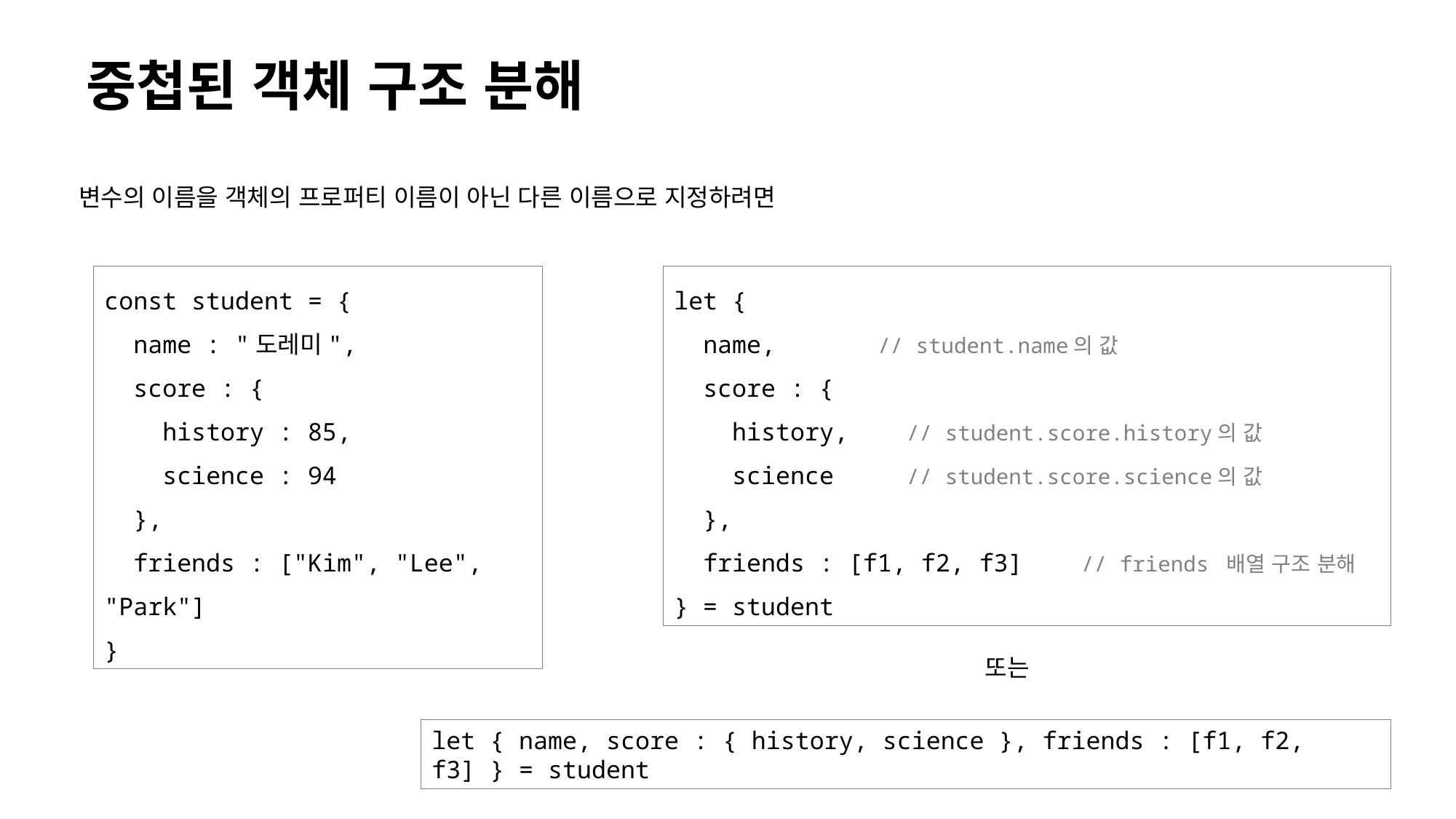

# 중첩된 객체 구조 분해
변수의 이름을 객체의 프로퍼티 이름이 아닌 다른 이름으로 지정하려면
let {
  name,       // student.name의 값
  score : {
    history,    // student.score.history의 값
    science     // student.score.science의 값
  },
  friends : [f1, f2, f3]    // friends 배열 구조 분해
} = student
const student = {
  name : "도레미",
  score : {
    history : 85,
    science : 94
  },
  friends : ["Kim", "Lee", "Park"]
}
또는
let { name, score : { history, science }, friends : [f1, f2, f3] } = student